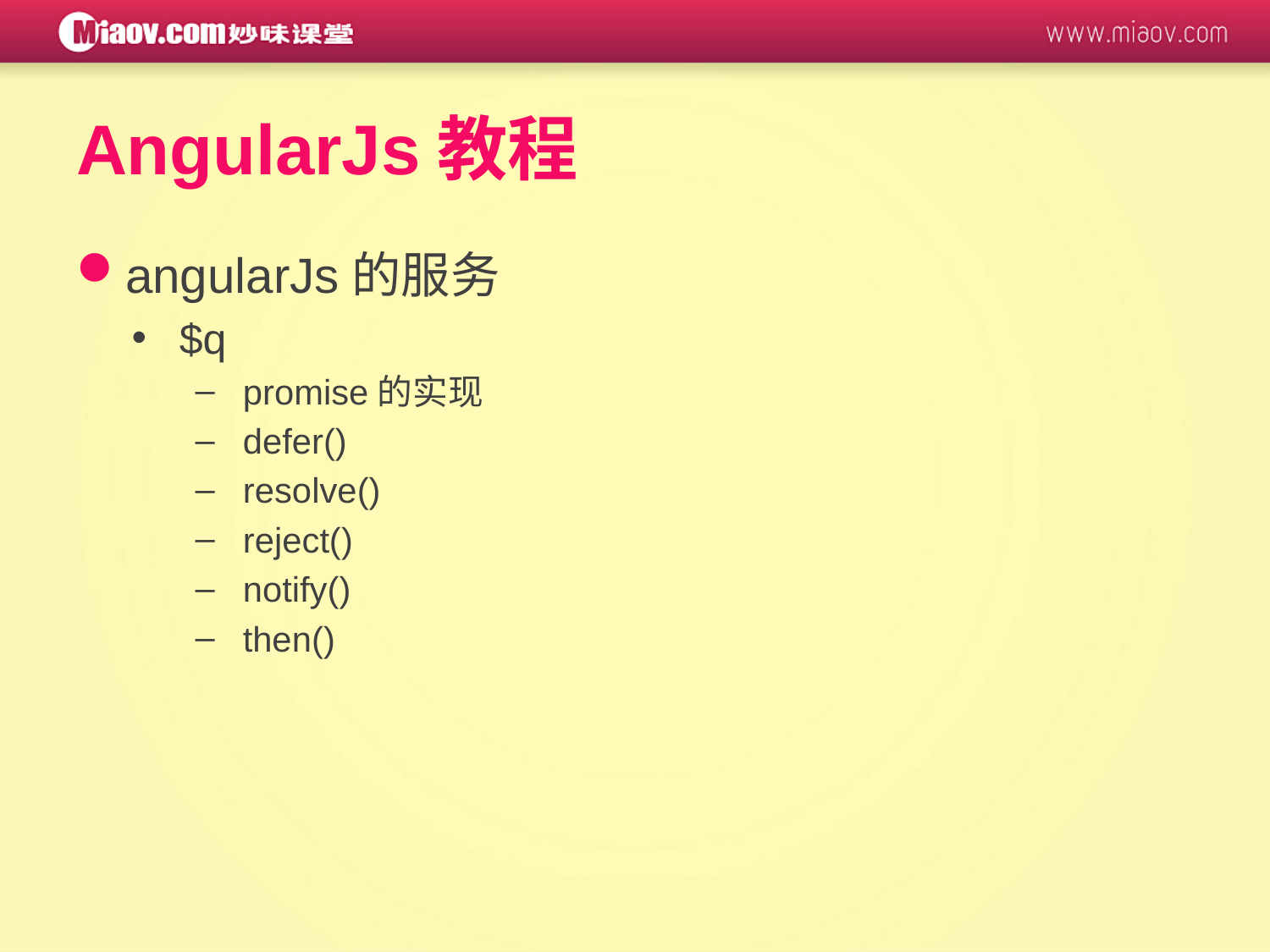

# AngularJs教程
angularJs的服务
$q
promise的实现
defer()
resolve()
reject()
notify()
then()